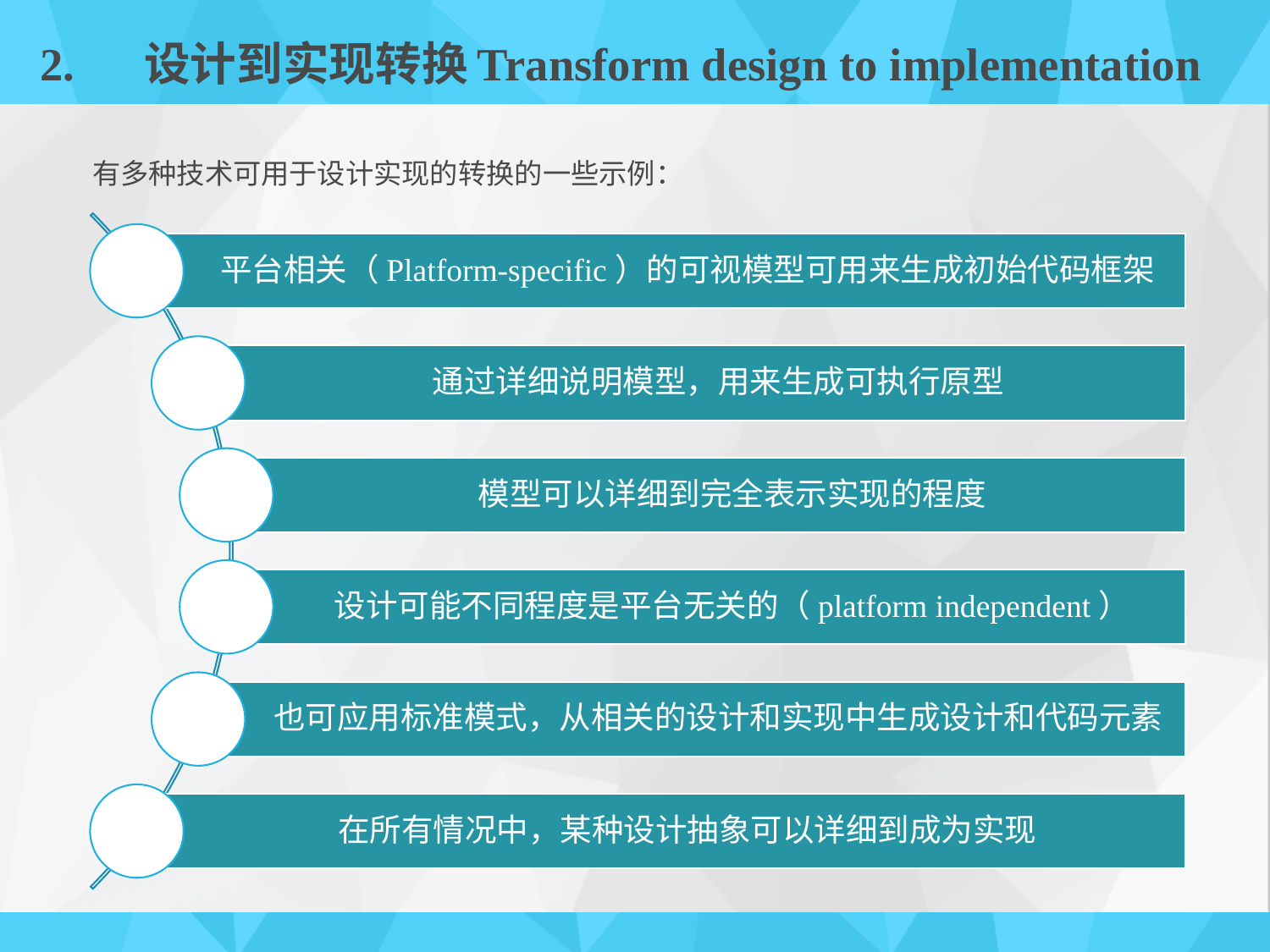

# 2.	设计到实现转换Transform design to implementation
有多种技术可用于设计实现的转换的一些示例：
平台相关（Platform-specific）的可视模型可用来生成初始代码框架
通过详细说明模型，用来生成可执行原型
模型可以详细到完全表示实现的程度
设计可能不同程度是平台无关的（platform independent）
也可应用标准模式，从相关的设计和实现中生成设计和代码元素
在所有情况中，某种设计抽象可以详细到成为实现